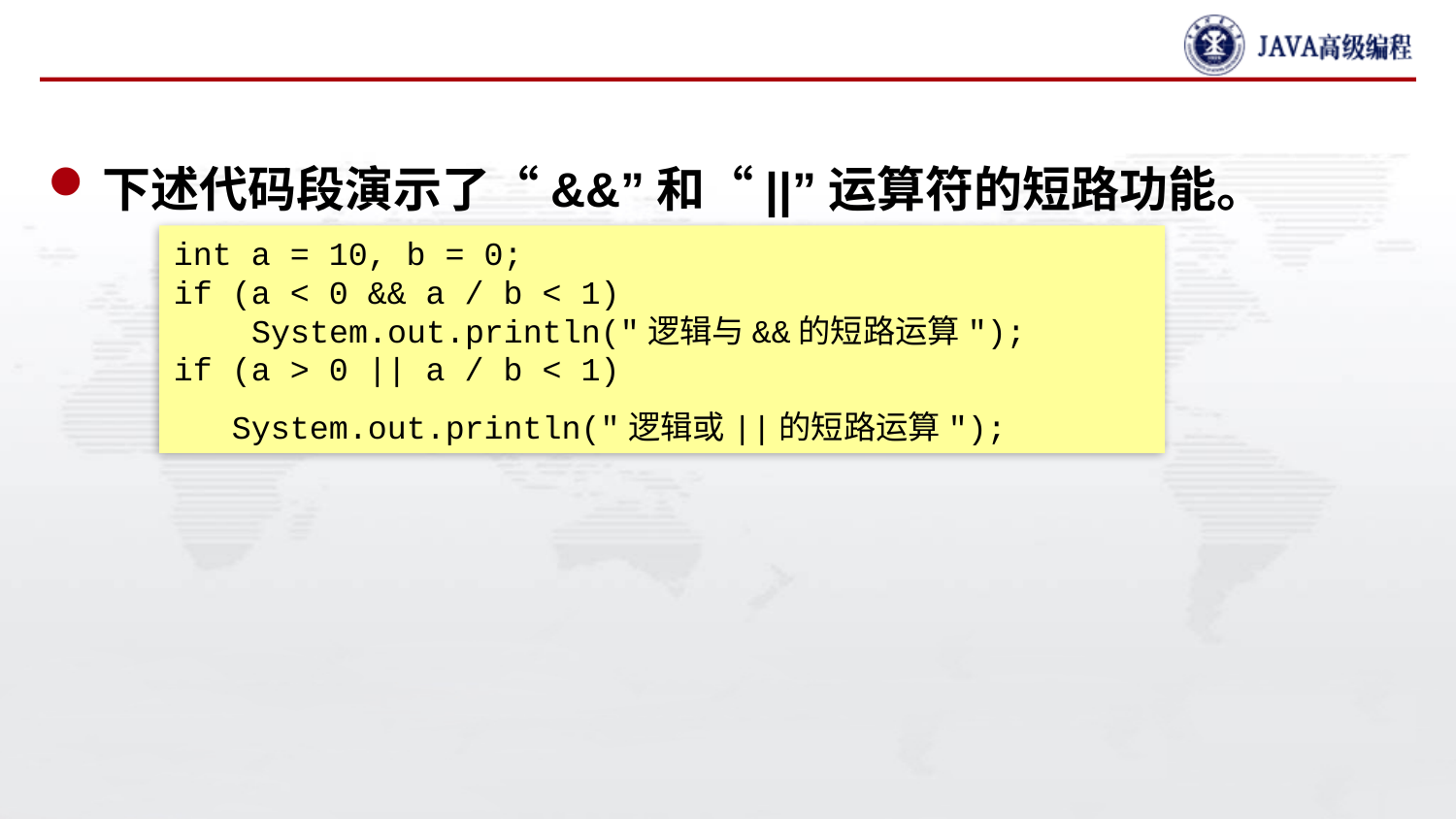

#
下述代码段演示了“&&”和“||”运算符的短路功能。
int a = 10, b = 0;if (a < 0 && a / b < 1)    System.out.println("逻辑与&&的短路运算");if (a > 0 || a / b < 1)   System.out.println("逻辑或||的短路运算");